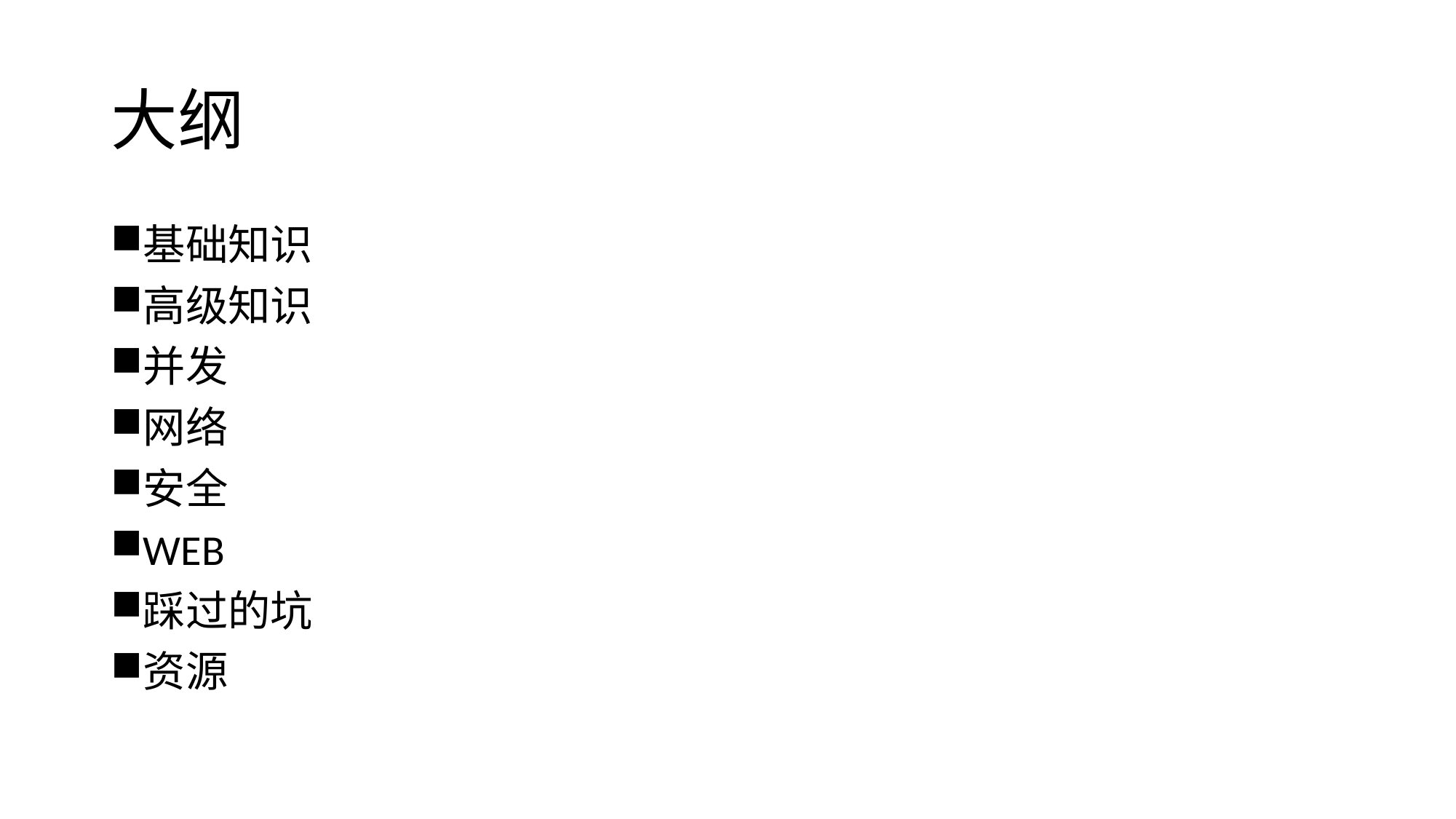

# 大纲
基础知识
高级知识
并发
网络
安全
WEB
踩过的坑
资源